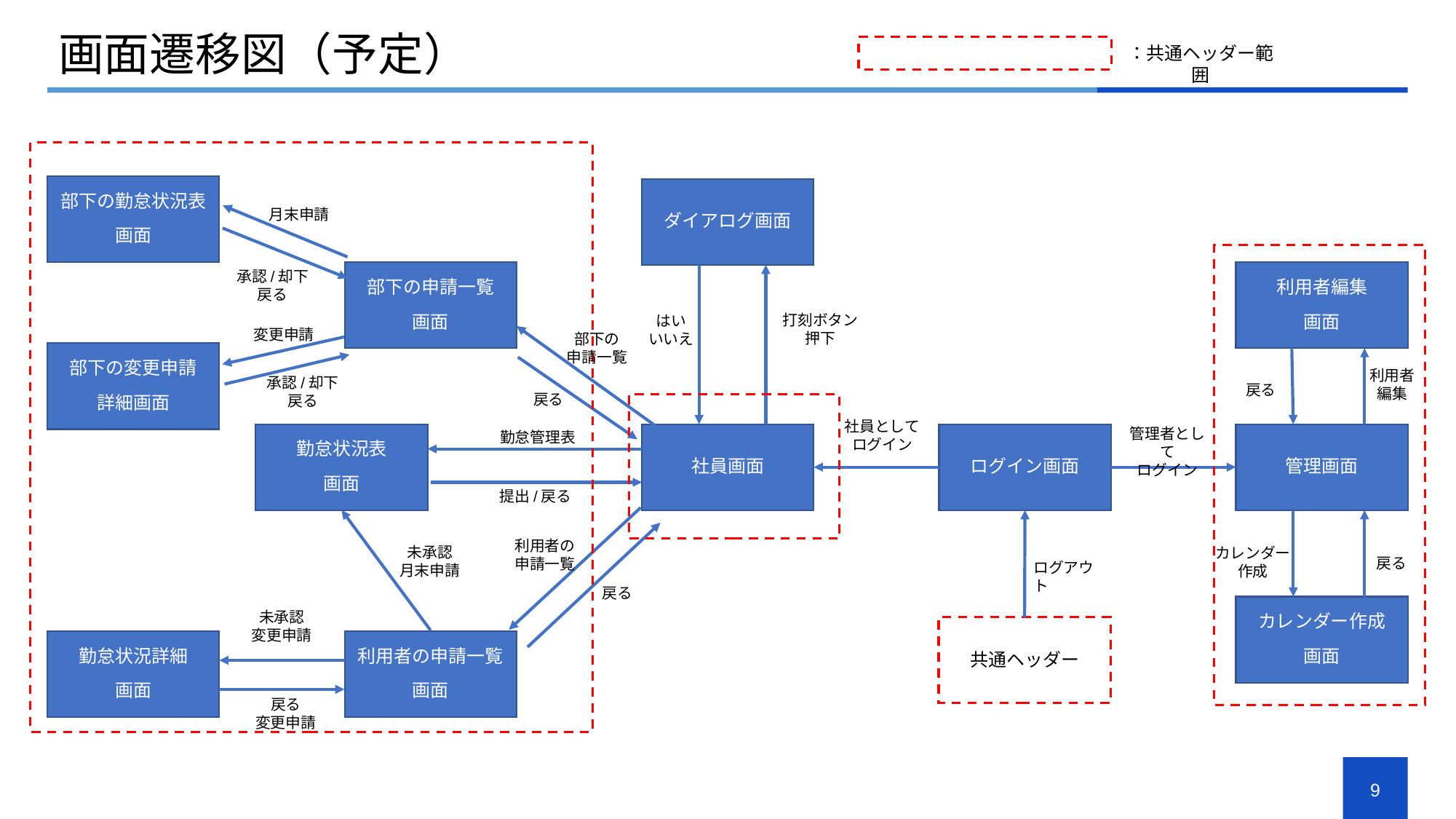

# 画面遷移図（予定）
：共通ヘッダー範囲

部下の勤怠状況表
画面
ダイアログ画面
月末申請

承認/却下
戻る
利用者編集
画面
部下の申請一覧
画面
打刻ボタン
押下
はい
いいえ
変更申請
部下の
申請一覧
部下の変更申請
詳細画面
利用者
編集
承認/却下
戻る
戻る
戻る

社員として
ログイン
管理者として
ログイン
勤怠管理表
勤怠状況表
画面
社員画面
ログイン画面
管理画面
提出/戻る
利用者の
申請一覧
未承認
月末申請
カレンダー
作成
戻る
ログアウト
戻る
カレンダー作成
画面
未承認
変更申請
共通ヘッダー
勤怠状況詳細
画面
利用者の申請一覧
画面
戻る
変更申請
9